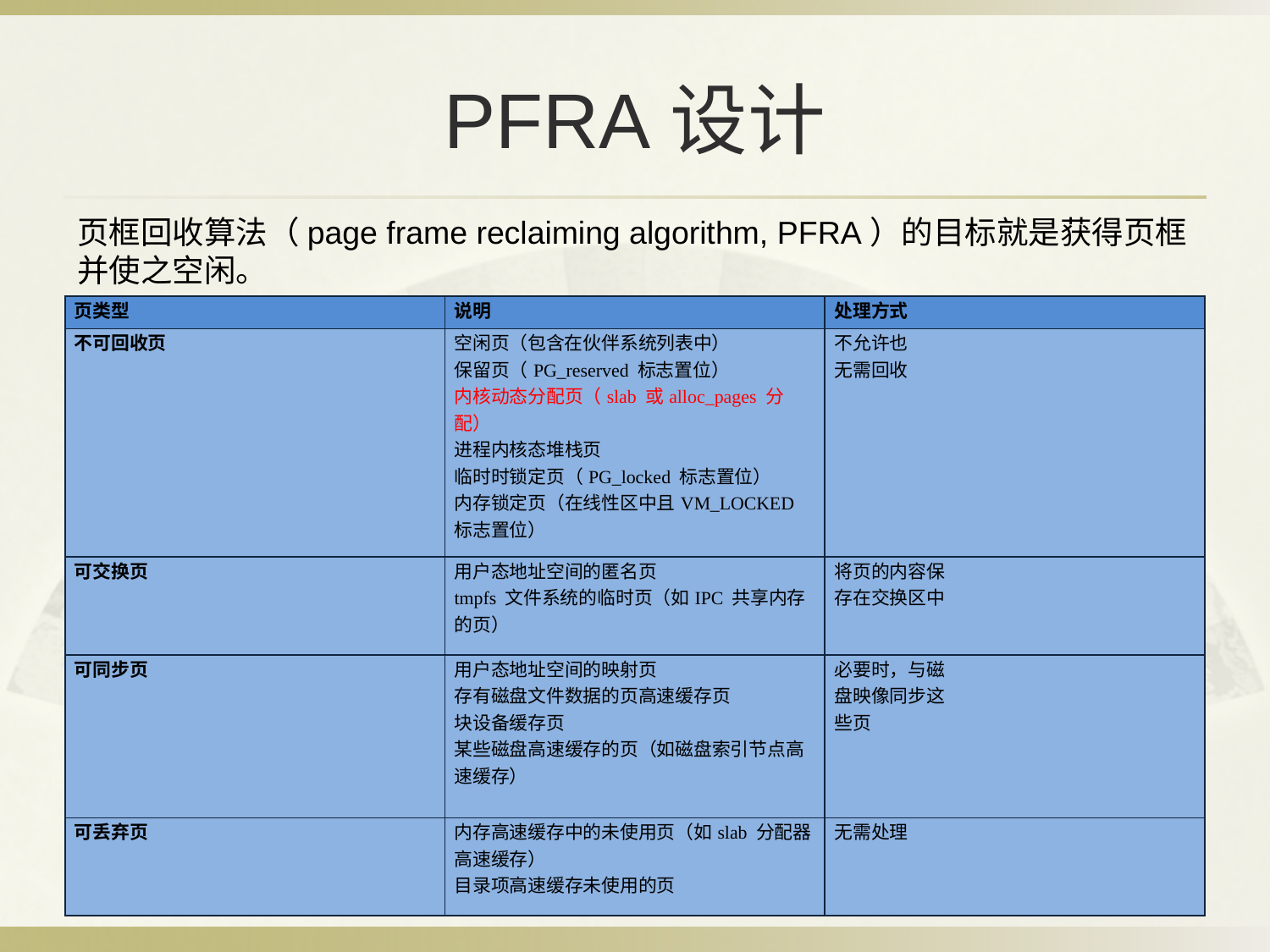

BBAAD9C20180234D78810CEA56E0B6D0E2B9B20918E83B70A6D98F34B1082BBC3B4CB53861613B0222C92008C846A8EC6DF921DA91D02BB11B4DC25E387E20DC24F5093D372C66F764BF29976F2244E727F1E0367CA8D314A8D6A1982F006CC8D8F62991BE0
# PFRA设计
页框回收算法（page frame reclaiming algorithm, PFRA）的目标就是获得页框并使之空闲。
| 页类型 | 说明 | 处理方式 |
| --- | --- | --- |
| 不可回收页 | 空闲页（包含在伙伴系统列表中） 保留页（PG\_reserved 标志置位） 内核动态分配页（slab 或alloc\_pages 分配） 进程内核态堆栈页 临时时锁定页（PG\_locked 标志置位） 内存锁定页（在线性区中且VM\_LOCKED 标志置位） | 不允许也 无需回收 |
| 可交换页 | 用户态地址空间的匿名页 tmpfs 文件系统的临时页（如IPC 共享内存的页） | 将页的内容保 存在交换区中 |
| 可同步页 | 用户态地址空间的映射页 存有磁盘文件数据的页高速缓存页 块设备缓存页 某些磁盘高速缓存的页（如磁盘索引节点高速缓存） | 必要时，与磁 盘映像同步这 些页 |
| 可丢弃页 | 内存高速缓存中的未使用页（如slab 分配器高速缓存） 目录项高速缓存未使用的页 | 无需处理 |